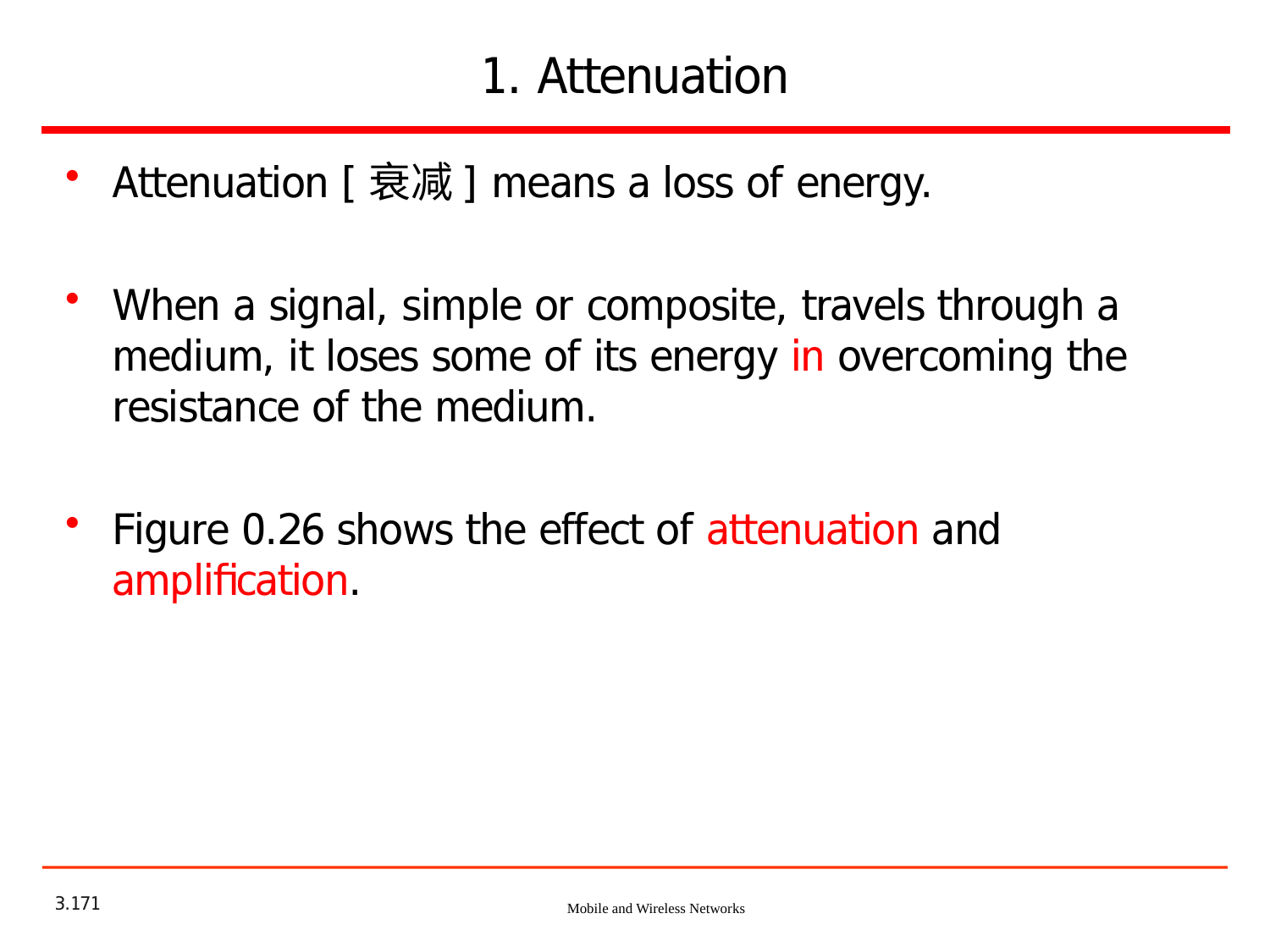

# 1. Attenuation
Attenuation [衰减] means a loss of energy.

When a signal, simple or composite, travels through a medium, it loses some of its energy in overcoming the resistance of the medium.

Figure 0.26 shows the effect of attenuation and amplification.

3.171
Mobile and Wireless Networks